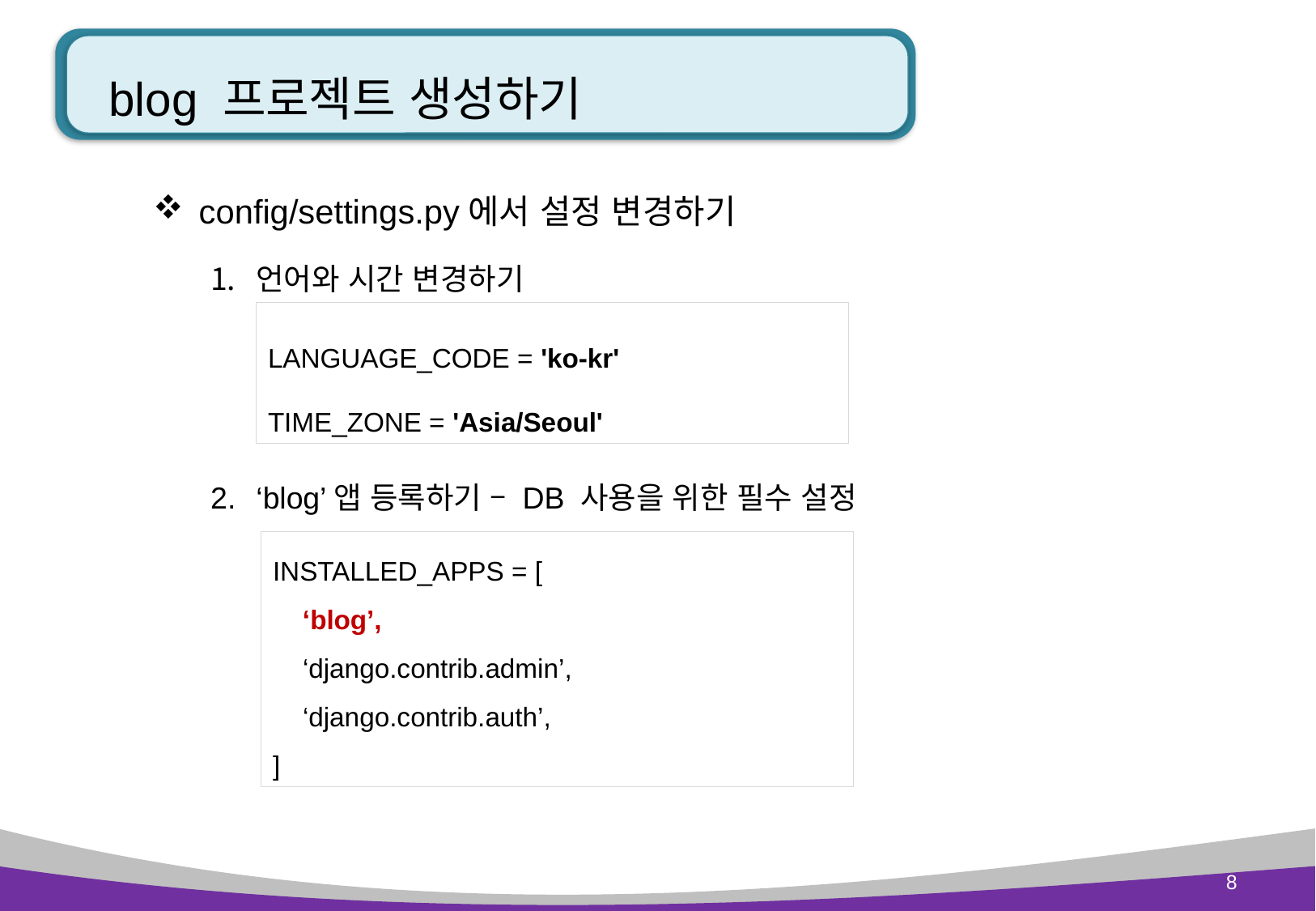

# blog 프로젝트 생성하기
config/settings.py에서 설정 변경하기
언어와 시간 변경하기

‘blog’앱 등록하기 – DB 사용을 위한 필수 설정
LANGUAGE_CODE = 'ko-kr'
TIME_ZONE = 'Asia/Seoul'
INSTALLED_APPS = [
    ‘blog’,
    ‘django.contrib.admin’,
    ‘django.contrib.auth’,
]
8